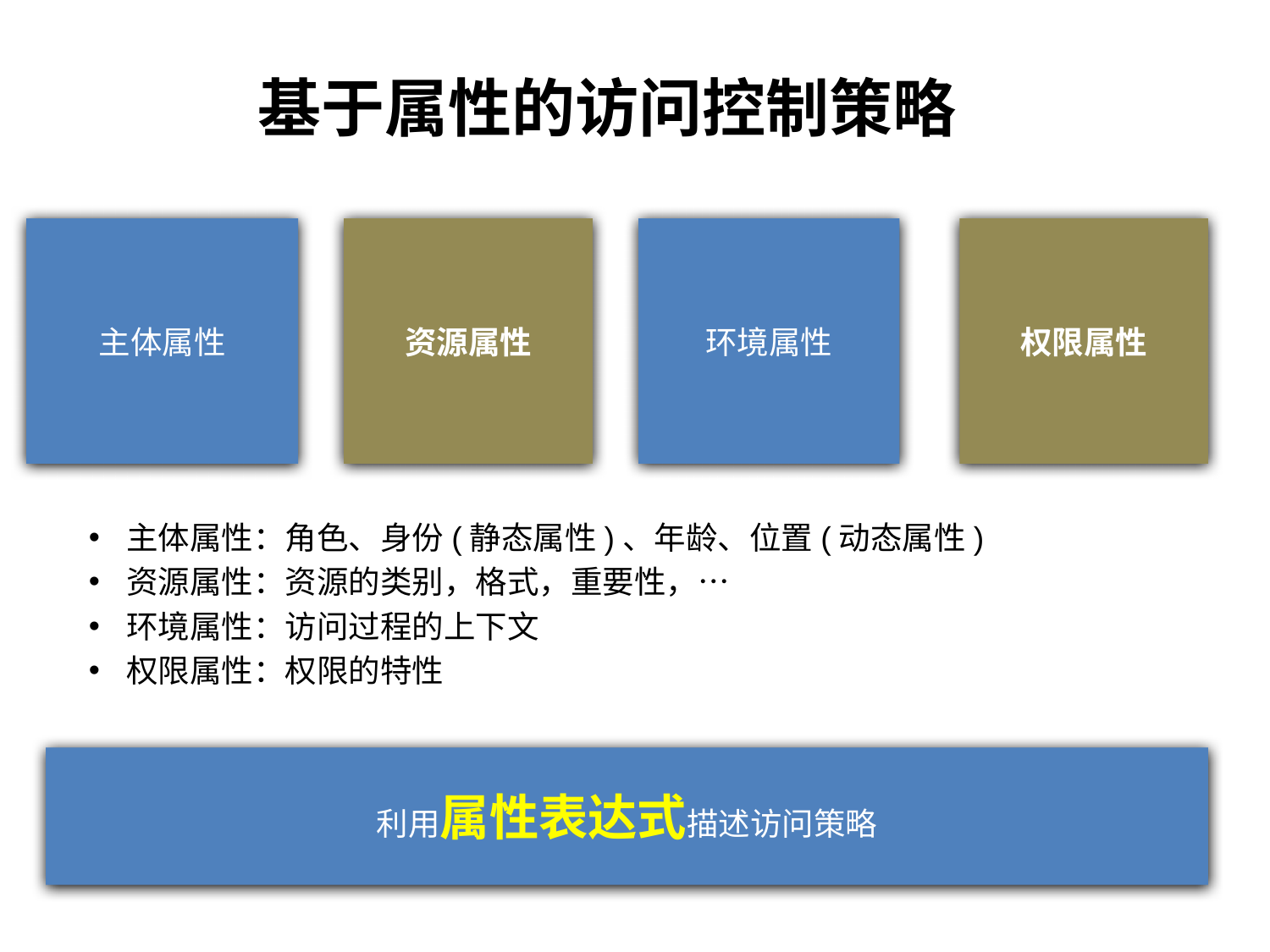

# 基于属性的访问控制策略
主体属性
资源属性
环境属性
权限属性
主体属性：角色、身份(静态属性)、年龄、位置(动态属性)
资源属性：资源的类别，格式，重要性，…
环境属性：访问过程的上下文
权限属性：权限的特性
利用属性表达式描述访问策略